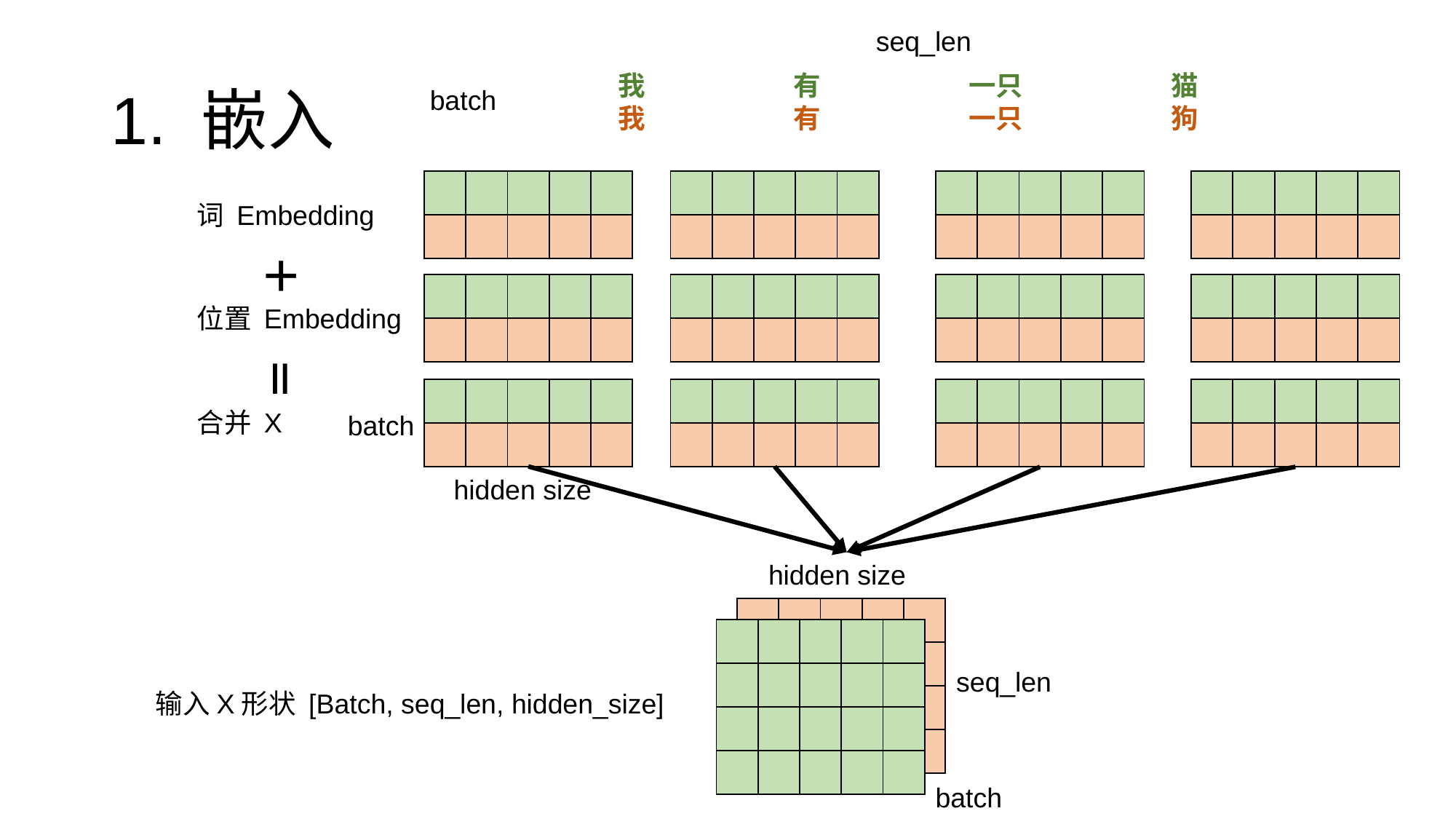

seq_len
# 1. 嵌入
我                        有                        一只                        猫
我                        有                        一只                        狗
batch
|  |  |  |  |  |
| --- | --- | --- | --- | --- |
|  |  |  |  |  |
|  |  |  |  |  |
| --- | --- | --- | --- | --- |
|  |  |  |  |  |
|  |  |  |  |  |
| --- | --- | --- | --- | --- |
|  |  |  |  |  |
|  |  |  |  |  |
| --- | --- | --- | --- | --- |
|  |  |  |  |  |
词 Embedding
＋
|  |  |  |  |  |
| --- | --- | --- | --- | --- |
|  |  |  |  |  |
|  |  |  |  |  |
| --- | --- | --- | --- | --- |
|  |  |  |  |  |
|  |  |  |  |  |
| --- | --- | --- | --- | --- |
|  |  |  |  |  |
|  |  |  |  |  |
| --- | --- | --- | --- | --- |
|  |  |  |  |  |
位置 Embedding
＝
|  |  |  |  |  |
| --- | --- | --- | --- | --- |
|  |  |  |  |  |
|  |  |  |  |  |
| --- | --- | --- | --- | --- |
|  |  |  |  |  |
|  |  |  |  |  |
| --- | --- | --- | --- | --- |
|  |  |  |  |  |
|  |  |  |  |  |
| --- | --- | --- | --- | --- |
|  |  |  |  |  |
合并 X
batch
hidden size
hidden size
|  |  |  |  |  |
| --- | --- | --- | --- | --- |
|  |  |  |  |  |
|  |  |  |  |  |
|  |  |  |  |  |
|  |  |  |  |  |
| --- | --- | --- | --- | --- |
|  |  |  |  |  |
|  |  |  |  |  |
|  |  |  |  |  |
seq_len
输入X形状 [Batch, seq_len, hidden_size]
batch